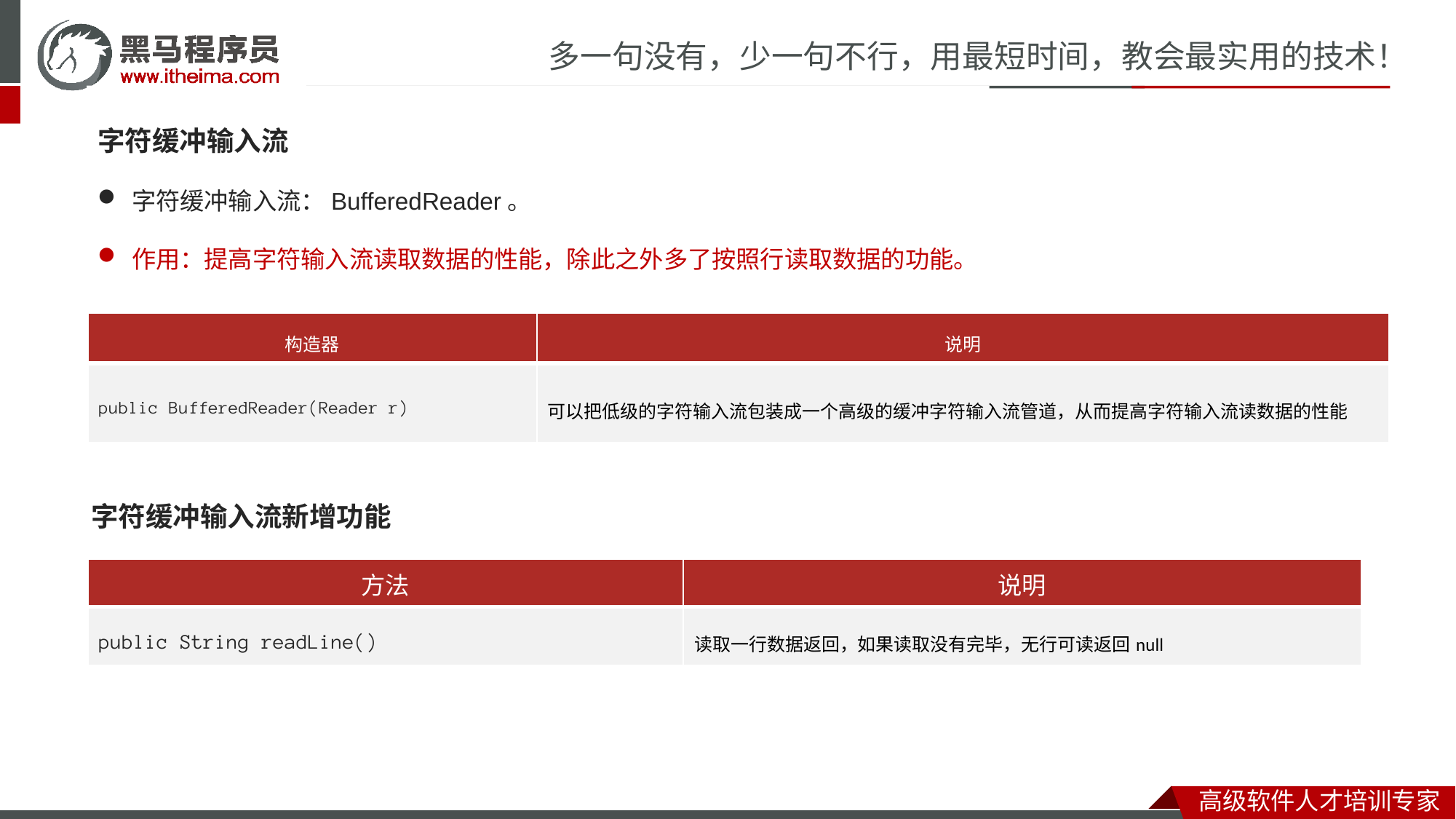

字符缓冲输入流
字符缓冲输入流：BufferedReader。
作用：提高字符输入流读取数据的性能，除此之外多了按照行读取数据的功能。

| 构造器 | 说明 |
| --- | --- |
| public BufferedReader​(Reader r) | 可以把低级的字符输入流包装成一个高级的缓冲字符输入流管道，从而提高字符输入流读数据的性能 |
字符缓冲输入流新增功能
| 方法 | 说明 |
| --- | --- |
| public String readLine() | 读取一行数据返回，如果读取没有完毕，无行可读返回null |